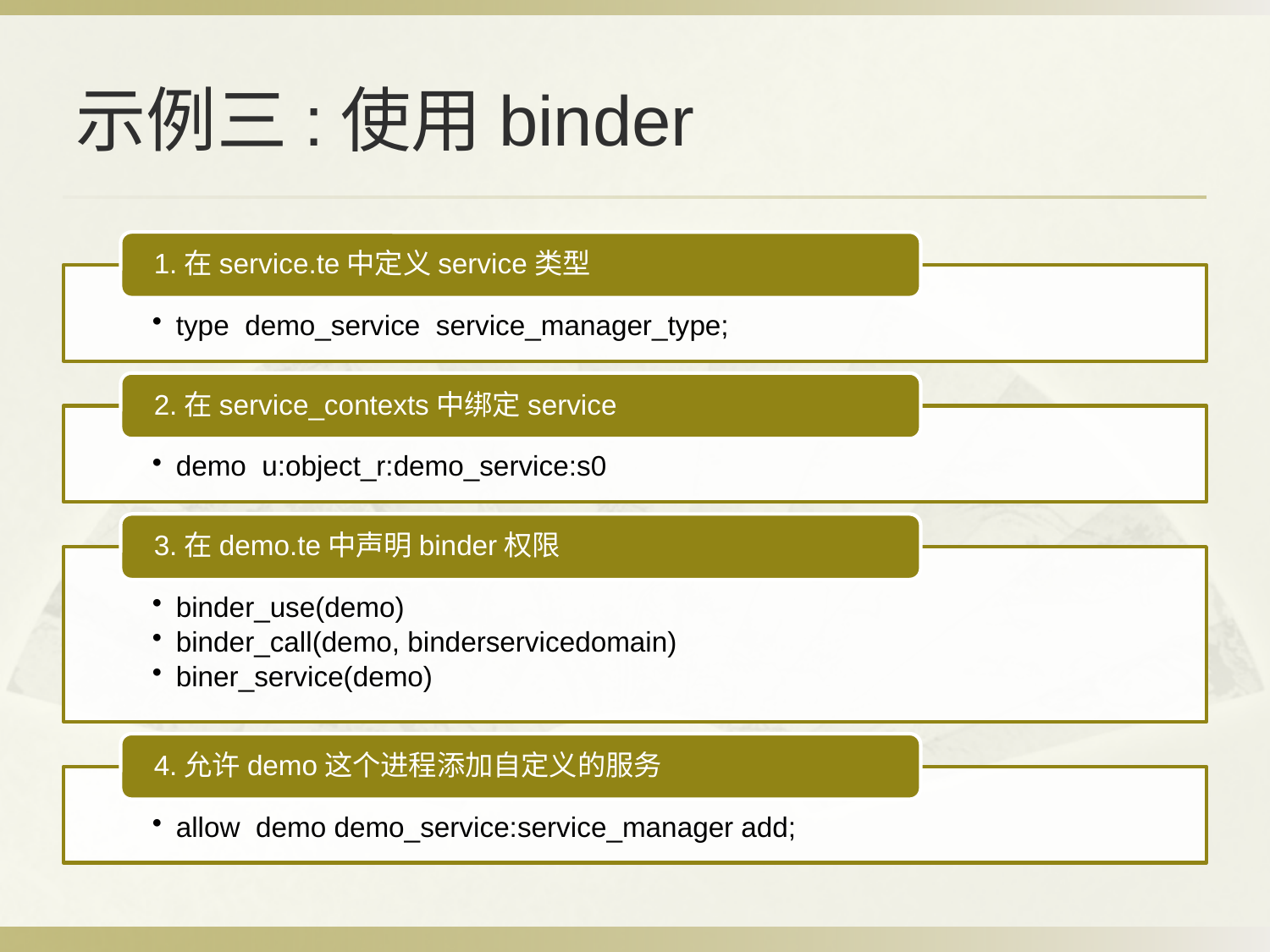

# 示例三:使用binder
type  demo_service  service_manager_type;
1.在service.te中定义service类型
demo  u:object_r:demo_service:s0
2.在service_contexts中绑定service
binder_use(demo)
binder_call(demo, binderservicedomain)
biner_service(demo)
3.在demo.te中声明binder权限
allow  demo demo_service:service_manager add;
4.允许demo这个进程添加自定义的服务